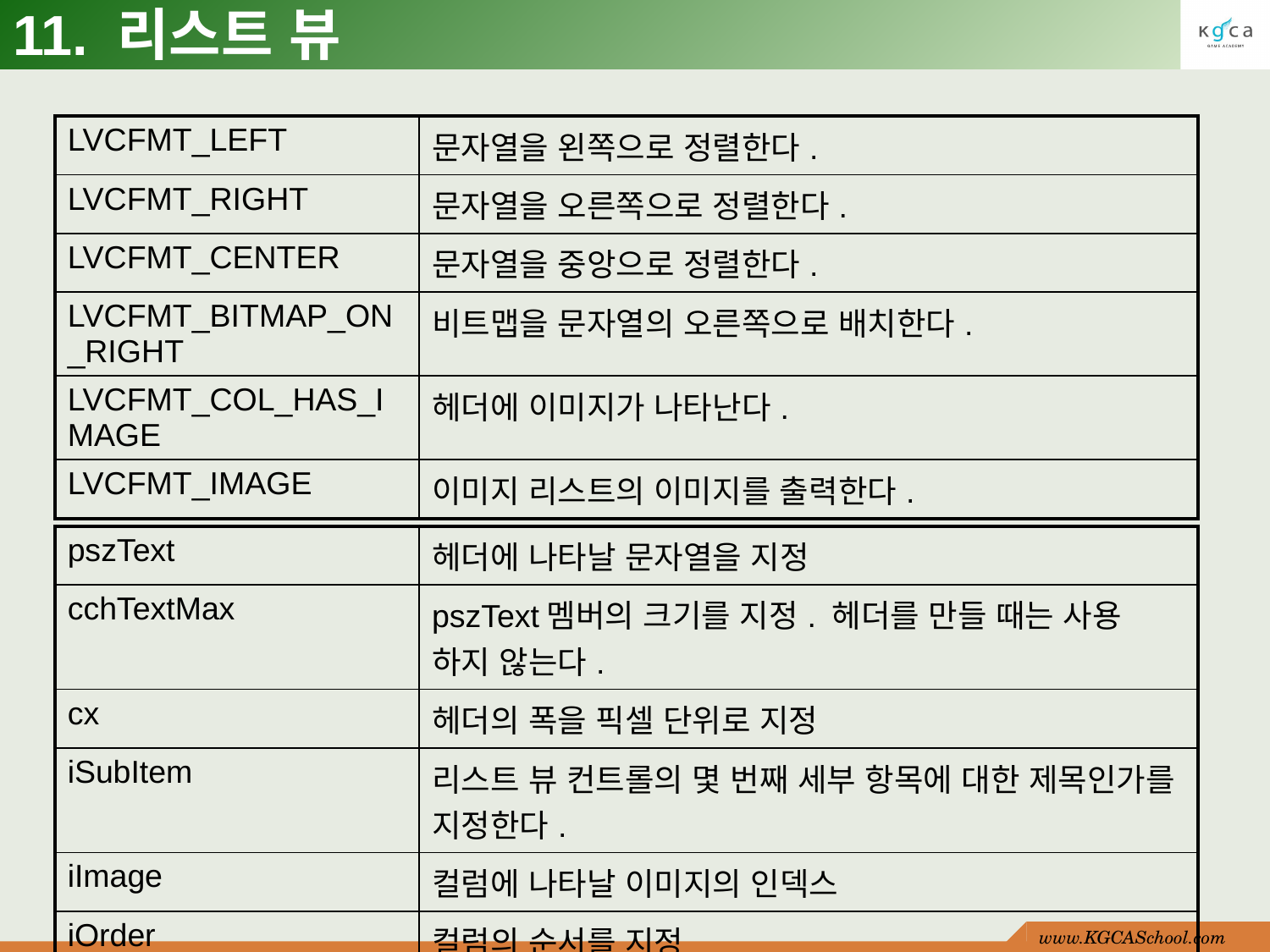

# 11. 리스트 뷰
| LVCFMT\_LEFT | 문자열을 왼쪽으로 정렬한다. |
| --- | --- |
| LVCFMT\_RIGHT | 문자열을 오른쪽으로 정렬한다. |
| LVCFMT\_CENTER | 문자열을 중앙으로 정렬한다. |
| LVCFMT\_BITMAP\_ON\_RIGHT | 비트맵을 문자열의 오른쪽으로 배치한다. |
| LVCFMT\_COL\_HAS\_IMAGE | 헤더에 이미지가 나타난다. |
| LVCFMT\_IMAGE | 이미지 리스트의 이미지를 출력한다. |
| pszText | 헤더에 나타날 문자열을 지정 |
| --- | --- |
| cchTextMax | pszText멤버의 크기를 지정. 헤더를 만들 때는 사용 하지 않는다. |
| cx | 헤더의 폭을 픽셀 단위로 지정 |
| iSubItem | 리스트 뷰 컨트롤의 몇 번째 세부 항목에 대한 제목인가를 지정한다. |
| iImage | 컬럼에 나타날 이미지의 인덱스 |
| iOrder | 컬럼의 순서를 지정 |